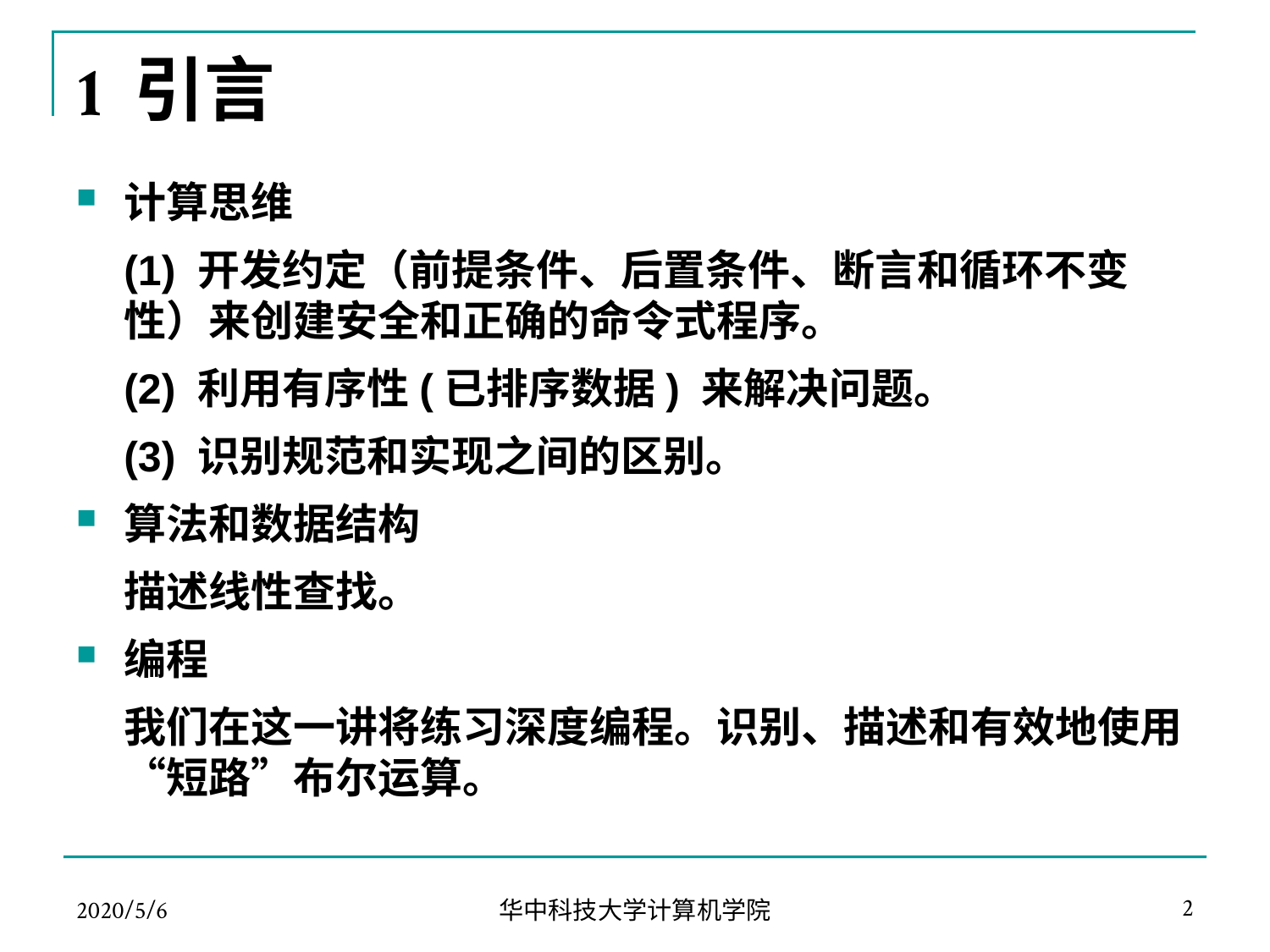

# 1 引言
计算思维
	(1) 开发约定（前提条件、后置条件、断言和循环不变性）来创建安全和正确的命令式程序。
	(2) 利用有序性(已排序数据) 来解决问题。
	(3) 识别规范和实现之间的区别。
算法和数据结构
	描述线性查找。
编程
	我们在这一讲将练习深度编程。识别、描述和有效地使用“短路”布尔运算。
2020/5/6
2
华中科技大学计算机学院